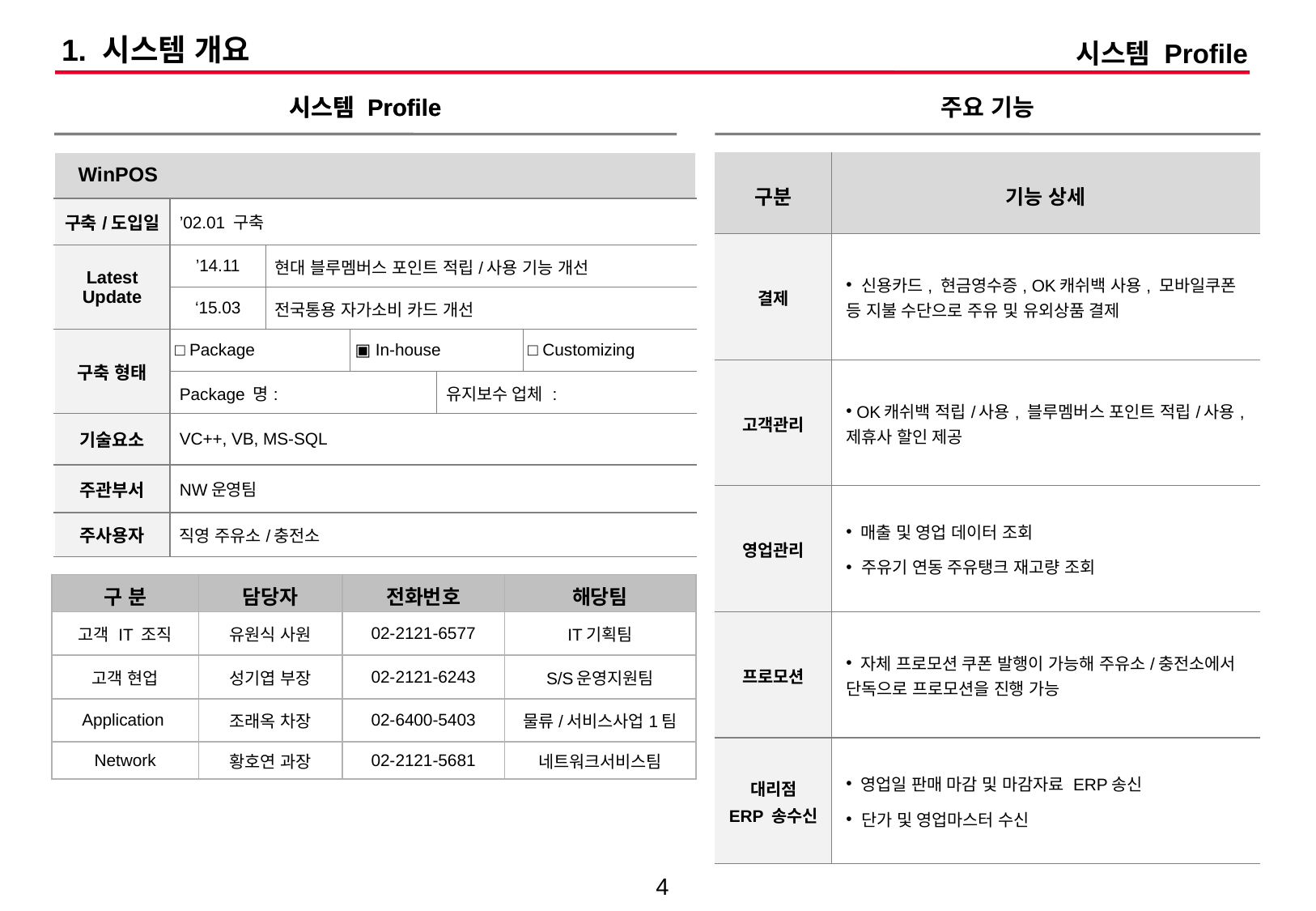

# 1. 시스템 개요
시스템 Profile
시스템 Profile

시스템 Profile

주요 기능

| WinPOS |  |  |  |  |  |
| --- | --- | --- | --- | --- | --- |
| 구축/도입일 | ’02.01 구축 |  |  |  |  |
| Latest Update | ’14.11 | 현대 블루멤버스 포인트 적립/사용 기능 개선 |  |  |  |
|  | ‘15.03 | 전국통용 자가소비 카드 개선 |  |  |  |
| 구축 형태 | □ Package |  | ▣ In-house |  | □ Customizing |
|  | Package 명: |  |  | 유지보수 업체 : |  |
| 기술요소 | VC++, VB, MS-SQL |  |  |  |  |
| 주관부서 | NW운영팀 |  |  |  |  |
| 주사용자 | 직영 주유소/충전소 |  |  |  |  |
| 구분 | 기능 상세 |
| --- | --- |
| 결제 | 신용카드, 현금영수증, OK캐쉬백 사용, 모바일쿠폰 등 지불 수단으로 주유 및 유외상품 결제 |
| 고객관리 | OK캐쉬백 적립/사용, 블루멤버스 포인트 적립/사용, 제휴사 할인 제공 |
| 영업관리 | 매출 및 영업 데이터 조회 주유기 연동 주유탱크 재고량 조회 |
| 프로모션 | 자체 프로모션 쿠폰 발행이 가능해 주유소/충전소에서 단독으로 프로모션을 진행 가능 |
| 대리점 ERP 송수신 | 영업일 판매 마감 및 마감자료 ERP송신 단가 및 영업마스터 수신 |
| 구 분 | 담당자 | 전화번호 | 해당팀 |
| --- | --- | --- | --- |
| 고객 IT 조직 | 유원식 사원 | 02-2121-6577 | IT기획팀 |
| 고객 현업 | 성기엽 부장 | 02-2121-6243 | S/S운영지원팀 |
| Application | 조래옥 차장 | 02-6400-5403 | 물류/서비스사업1팀 |
| Network | 황호연 과장 | 02-2121-5681 | 네트워크서비스팀 |